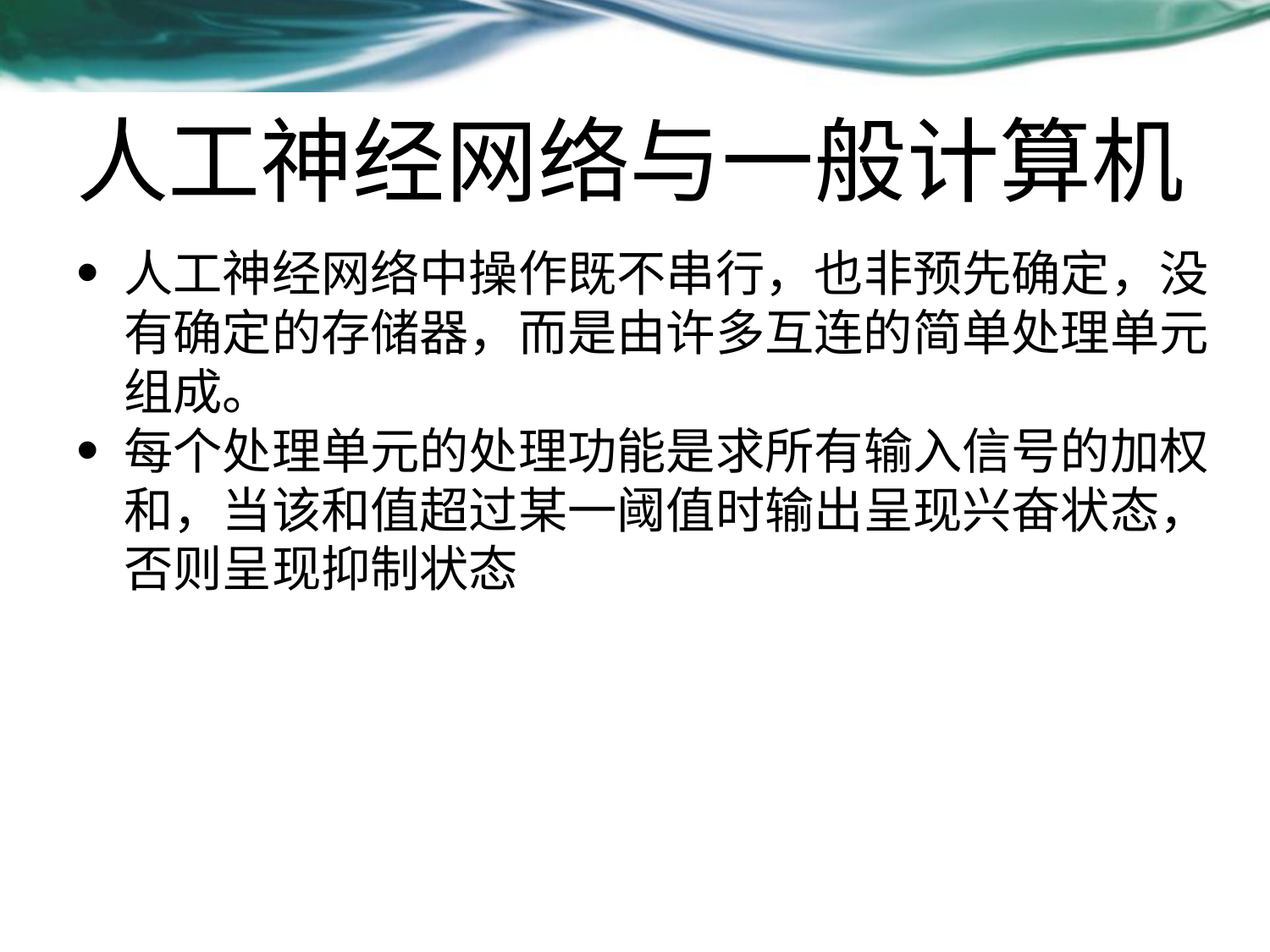

# 人工神经网络与一般计算机
人工神经网络中操作既不串行，也非预先确定，没有确定的存储器，而是由许多互连的简单处理单元组成。
每个处理单元的处理功能是求所有输入信号的加权和，当该和值超过某一阈值时输出呈现兴奋状态，否则呈现抑制状态